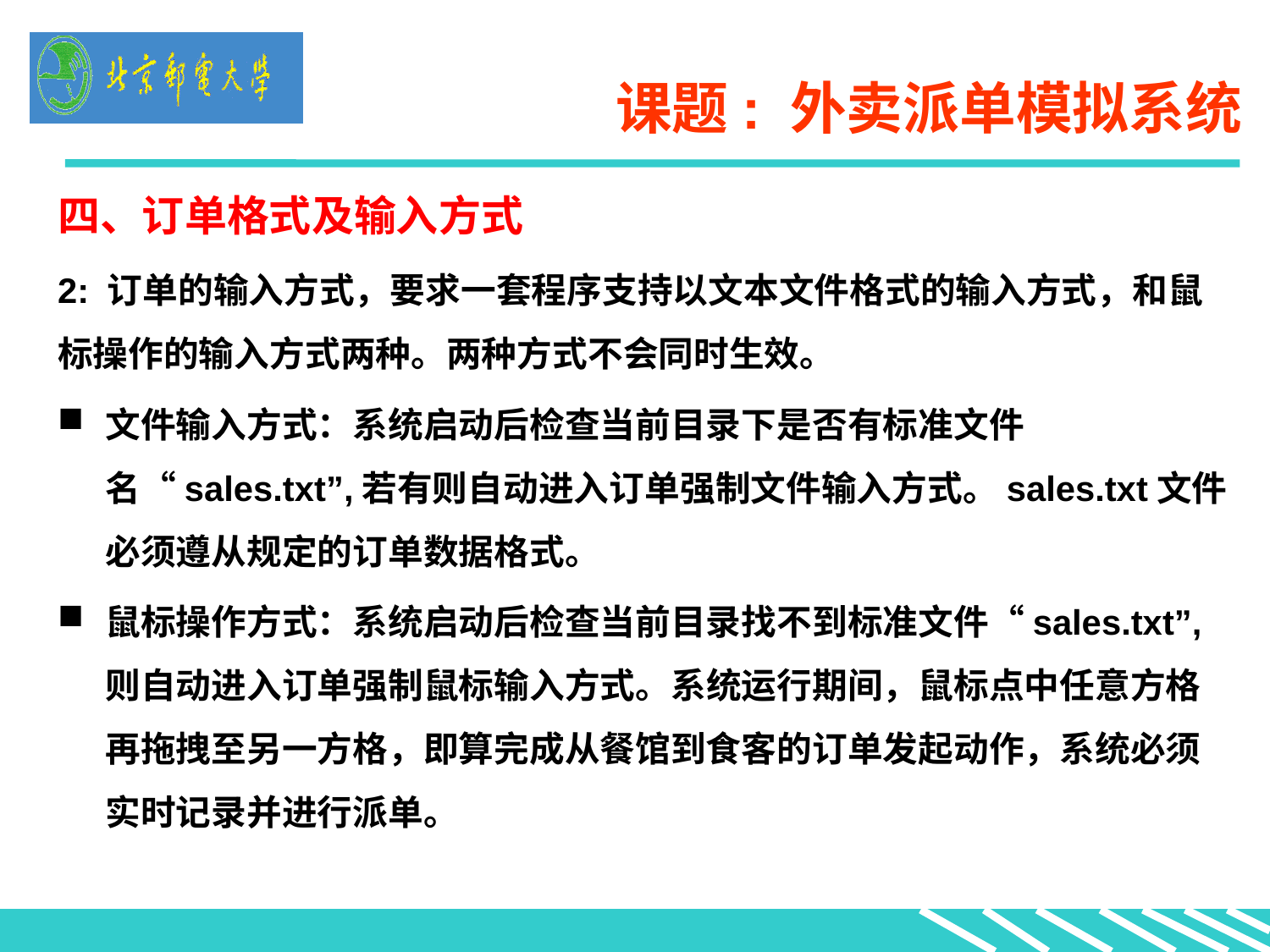

# 课题: 外卖派单模拟系统
四、订单格式及输入方式
2: 订单的输入方式，要求一套程序支持以文本文件格式的输入方式，和鼠标操作的输入方式两种。两种方式不会同时生效。
文件输入方式：系统启动后检查当前目录下是否有标准文件名“sales.txt”,若有则自动进入订单强制文件输入方式。sales.txt文件必须遵从规定的订单数据格式。
鼠标操作方式：系统启动后检查当前目录找不到标准文件“sales.txt”,则自动进入订单强制鼠标输入方式。系统运行期间，鼠标点中任意方格再拖拽至另一方格，即算完成从餐馆到食客的订单发起动作，系统必须实时记录并进行派单。

13